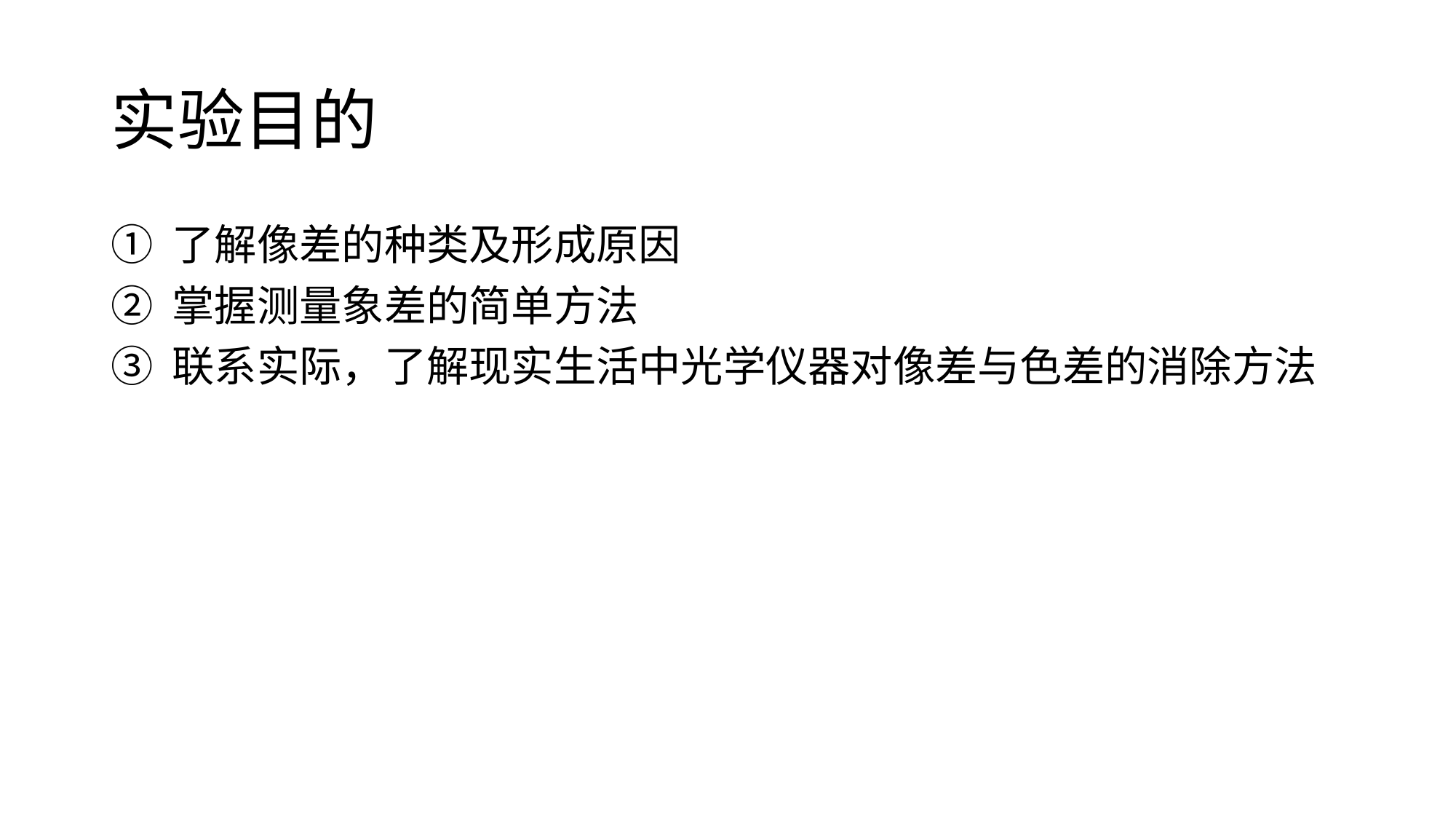

# 实验目的
了解像差的种类及形成原因
掌握测量象差的简单方法
联系实际，了解现实生活中光学仪器对像差与色差的消除方法